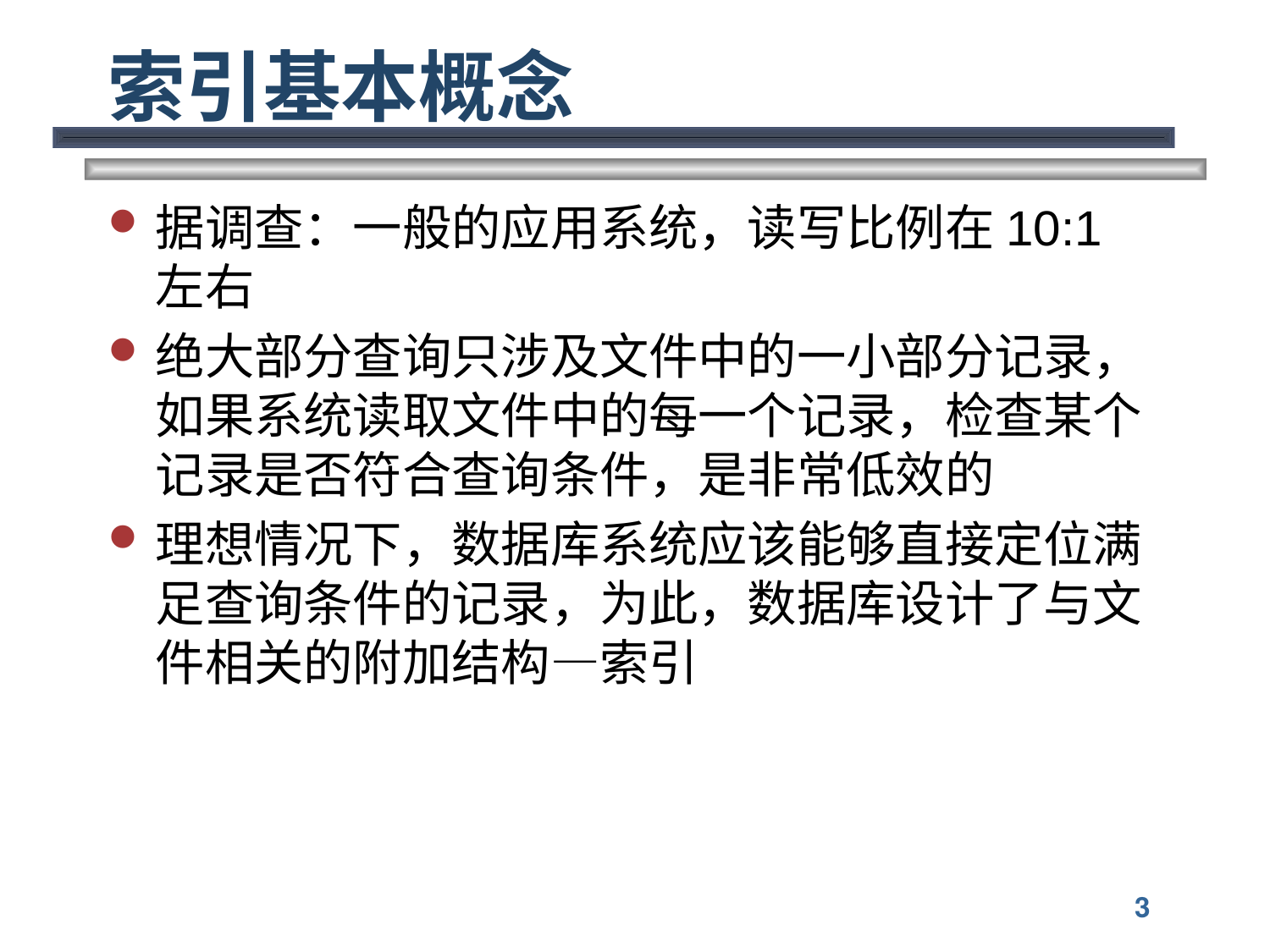

# 索引基本概念
据调查：一般的应用系统，读写比例在10:1左右
绝大部分查询只涉及文件中的一小部分记录，如果系统读取文件中的每一个记录，检查某个记录是否符合查询条件，是非常低效的
理想情况下，数据库系统应该能够直接定位满足查询条件的记录，为此，数据库设计了与文件相关的附加结构—索引

3